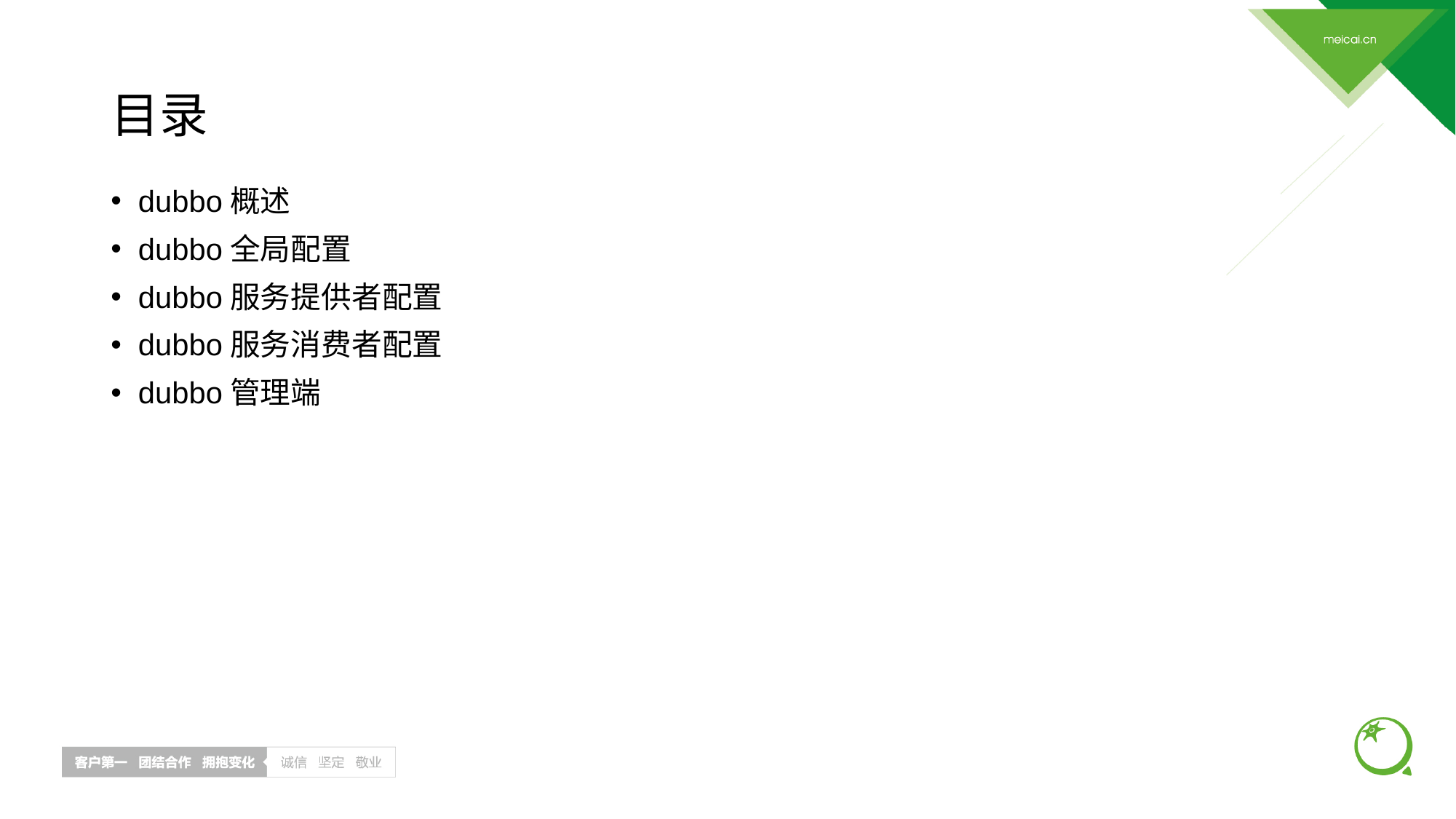

# 目录
dubbo概述
dubbo全局配置
dubbo服务提供者配置
dubbo服务消费者配置
dubbo管理端